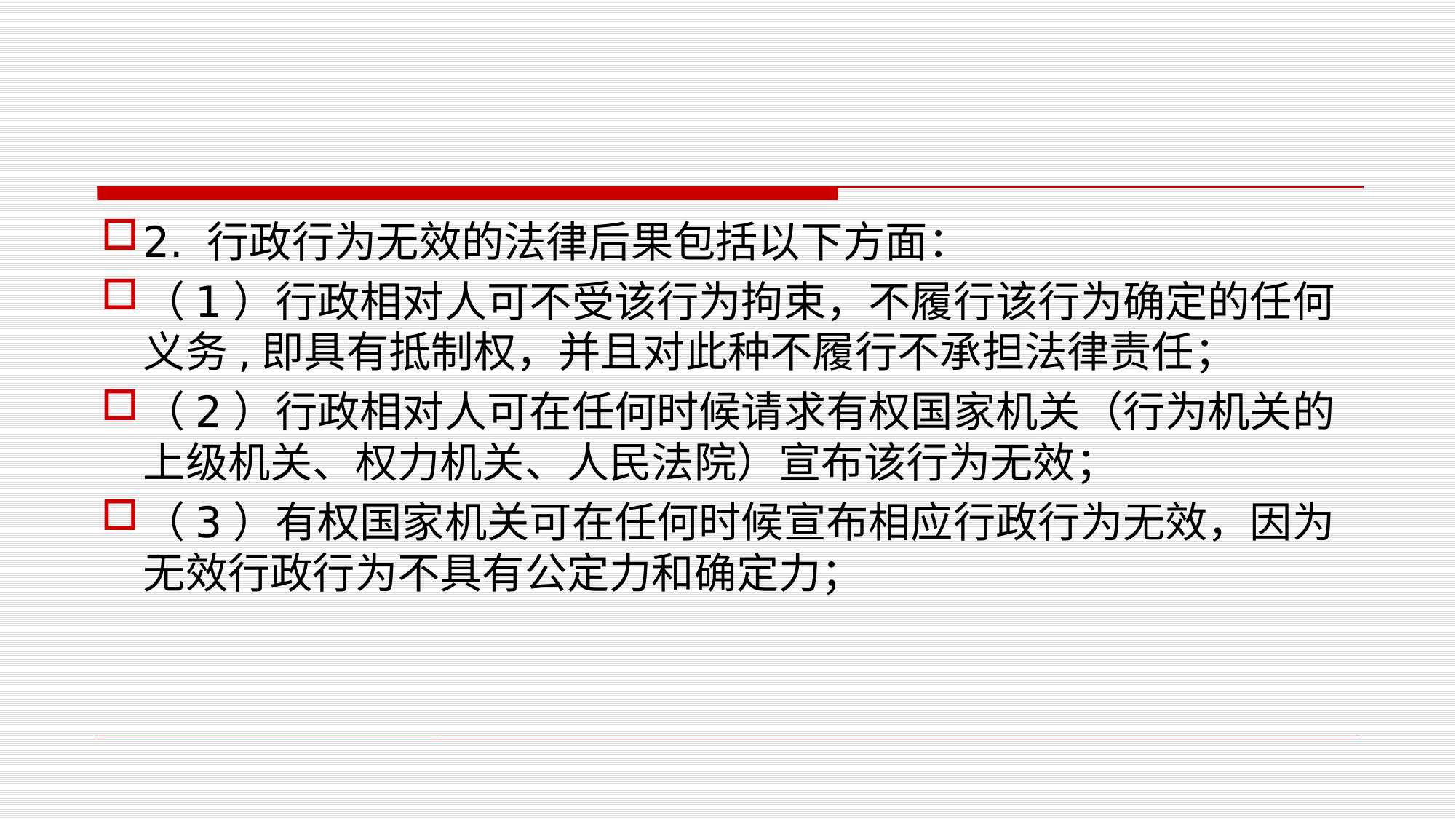

#
2. 行政行为无效的法律后果包括以下方面：
（1）行政相对人可不受该行为拘束，不履行该行为确定的任何义务,即具有抵制权，并且对此种不履行不承担法律责任；
（2）行政相对人可在任何时候请求有权国家机关（行为机关的上级机关、权力机关、人民法院）宣布该行为无效；
（3）有权国家机关可在任何时候宣布相应行政行为无效，因为无效行政行为不具有公定力和确定力；